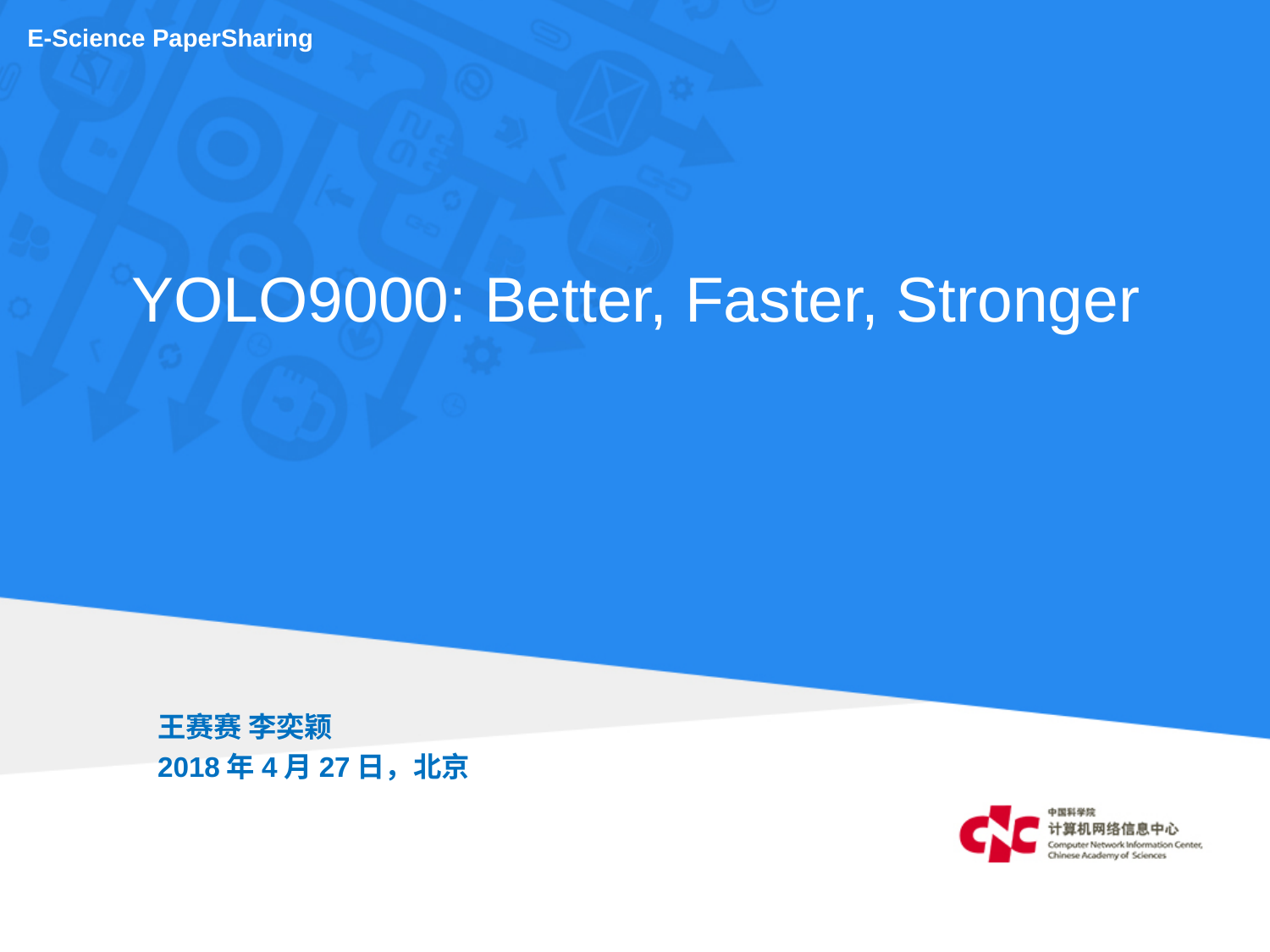

E-Science PaperSharing
YOLO9000: Better, Faster, Stronger
王赛赛 李奕颖
2018年4月27日，北京